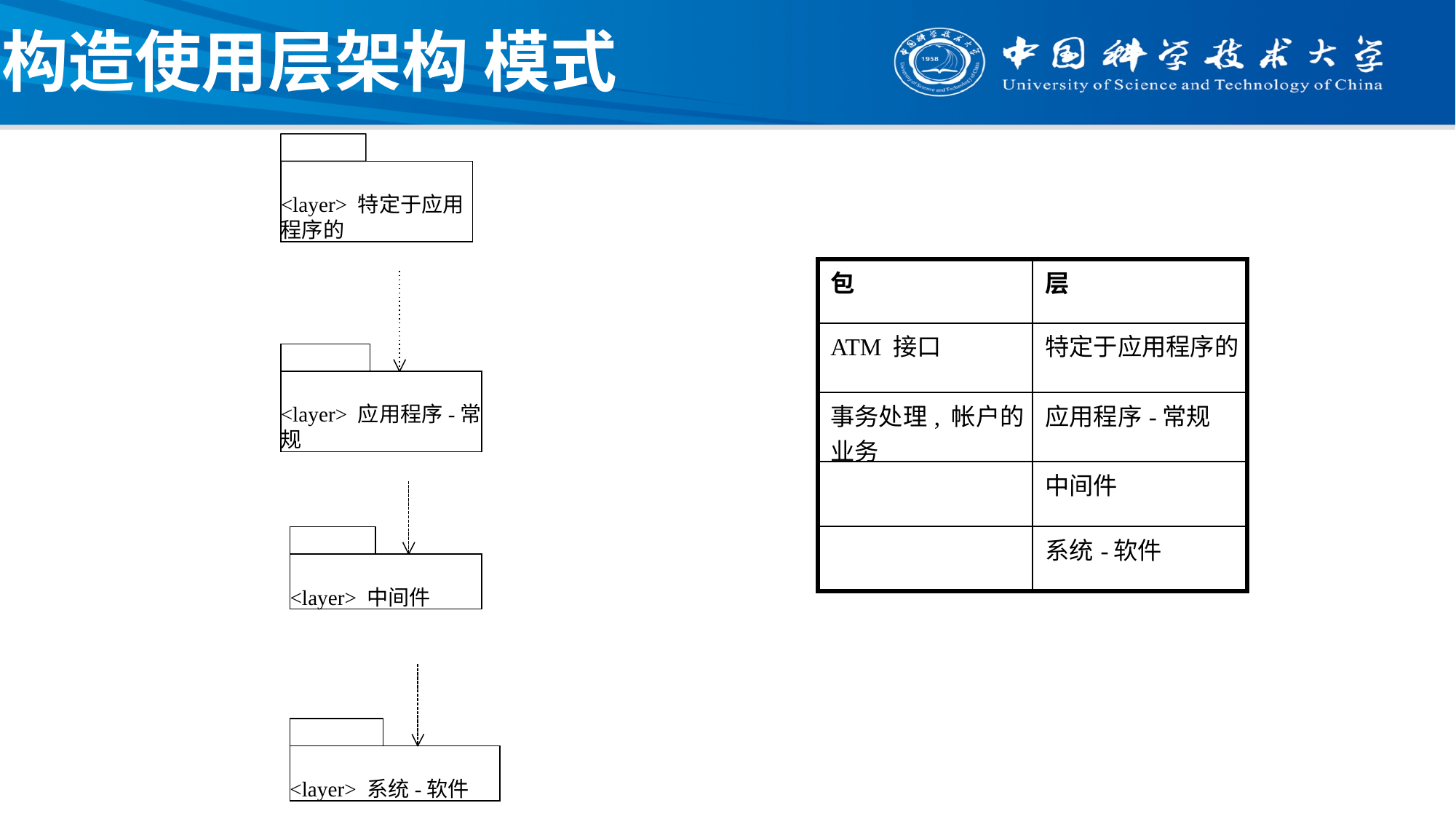

# 构造使用层架构 模式

<layer> 特定于应用程序的
| 包 | 层 |
| --- | --- |
| ATM 接口 | 特定于应用程序的 |
| 事务处理, 帐户的业务 | 应用程序-常规 |
|  | 中间件 |
|  | 系统-软件 |

<layer> 应用程序-常规

<layer> 中间件

<layer> 系统-软件